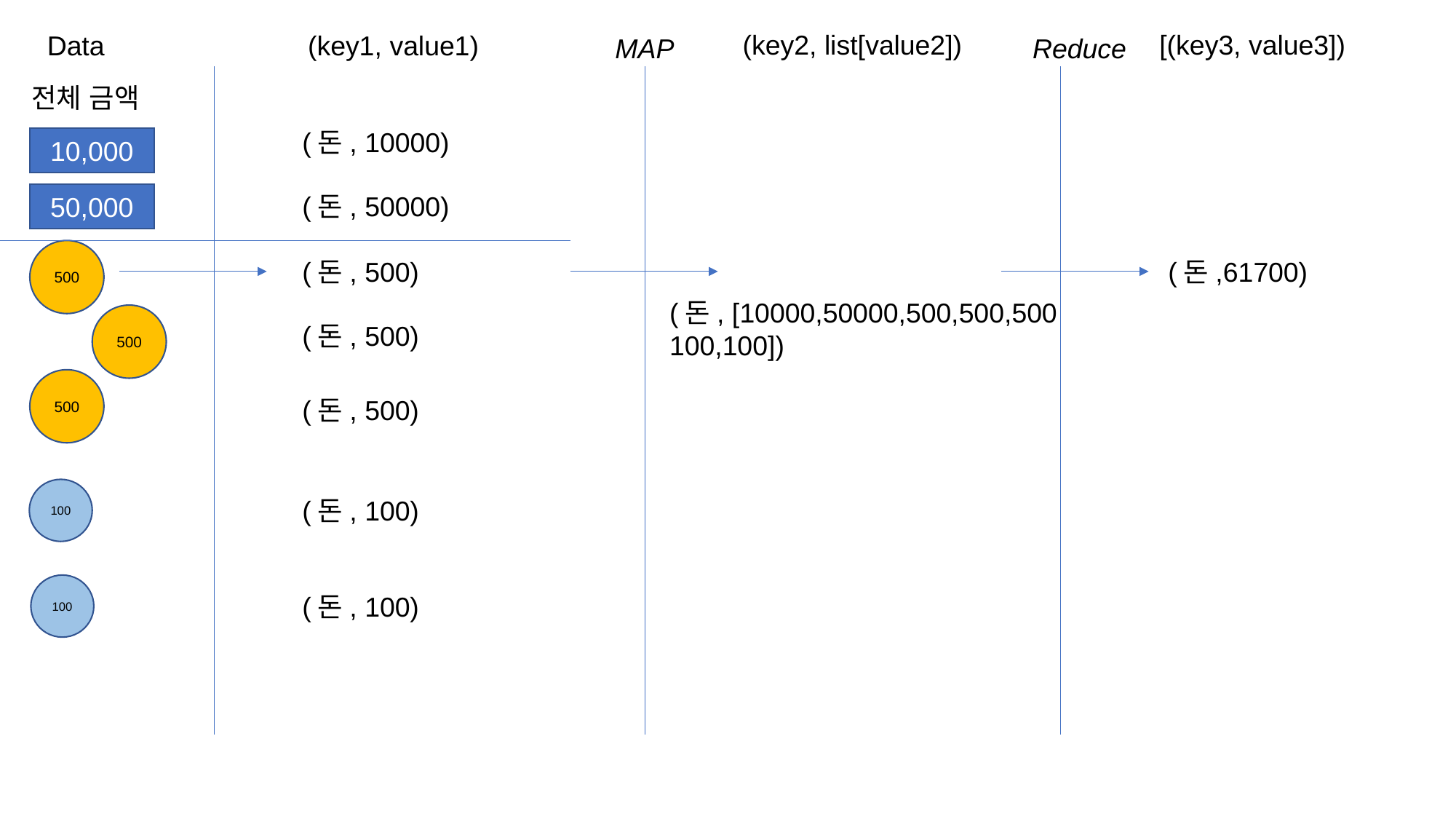

(key2, list[value2])
[(key3, value3])
Data
(key1, value1)
MAP
Reduce
전체 금액
(돈, 10000)
10,000
(돈, 50000)
50,000
500
(돈, 500)
(돈,61700)
(돈, [10000,50000,500,500,500
100,100])
500
(돈, 500)
500
(돈, 500)
100
(돈, 100)
100
(돈, 100)